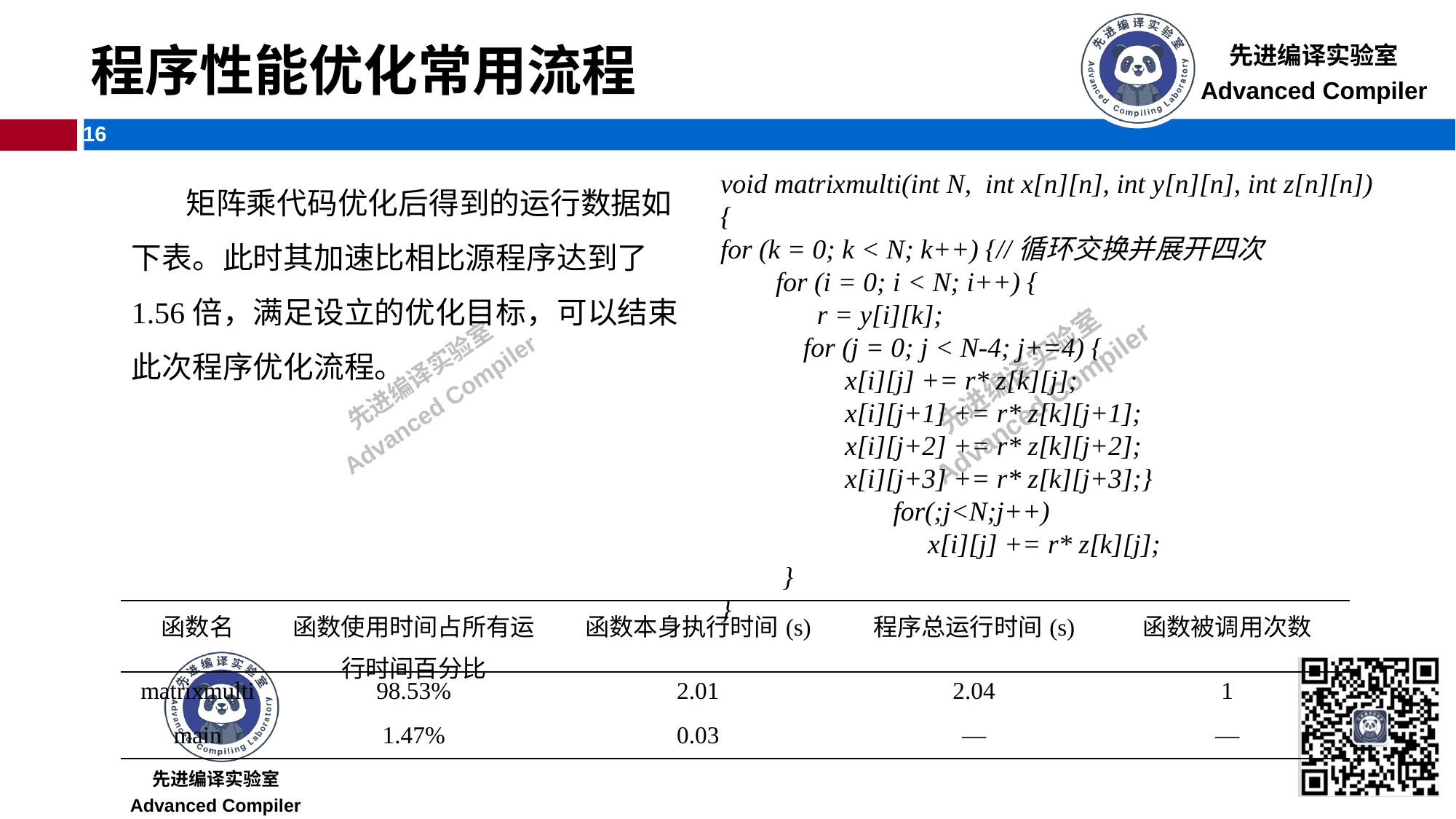

# 程序性能优化常用流程
       矩阵乘代码优化后得到的运行数据如下表。此时其加速比相比源程序达到了1.56倍，满足设立的优化目标，可以结束此次程序优化流程。
void matrixmulti(int N,  int x[n][n], int y[n][n], int z[n][n]){
for (k = 0; k < N; k++) {//循环交换并展开四次
        for (i = 0; i < N; i++) {
              r = y[i][k];
            for (j = 0; j < N-4; j+=4) {
                  x[i][j] += r* z[k][j];
                  x[i][j+1] += r* z[k][j+1];
                  x[i][j+2] += r* z[k][j+2];
                  x[i][j+3] += r* z[k][j+3];}
                         for(;j<N;j++)
                              x[i][j] += r* z[k][j];
         }
}
| 函数名 | 函数使用时间占所有运行时间百分比 | 函数本身执行时间(s) | 程序总运行时间(s) | 函数被调用次数 |
| --- | --- | --- | --- | --- |
| matrixmulti | 98.53% | 2.01 | 2.04 | 1 |
| main | 1.47% | 0.03 | — | — |